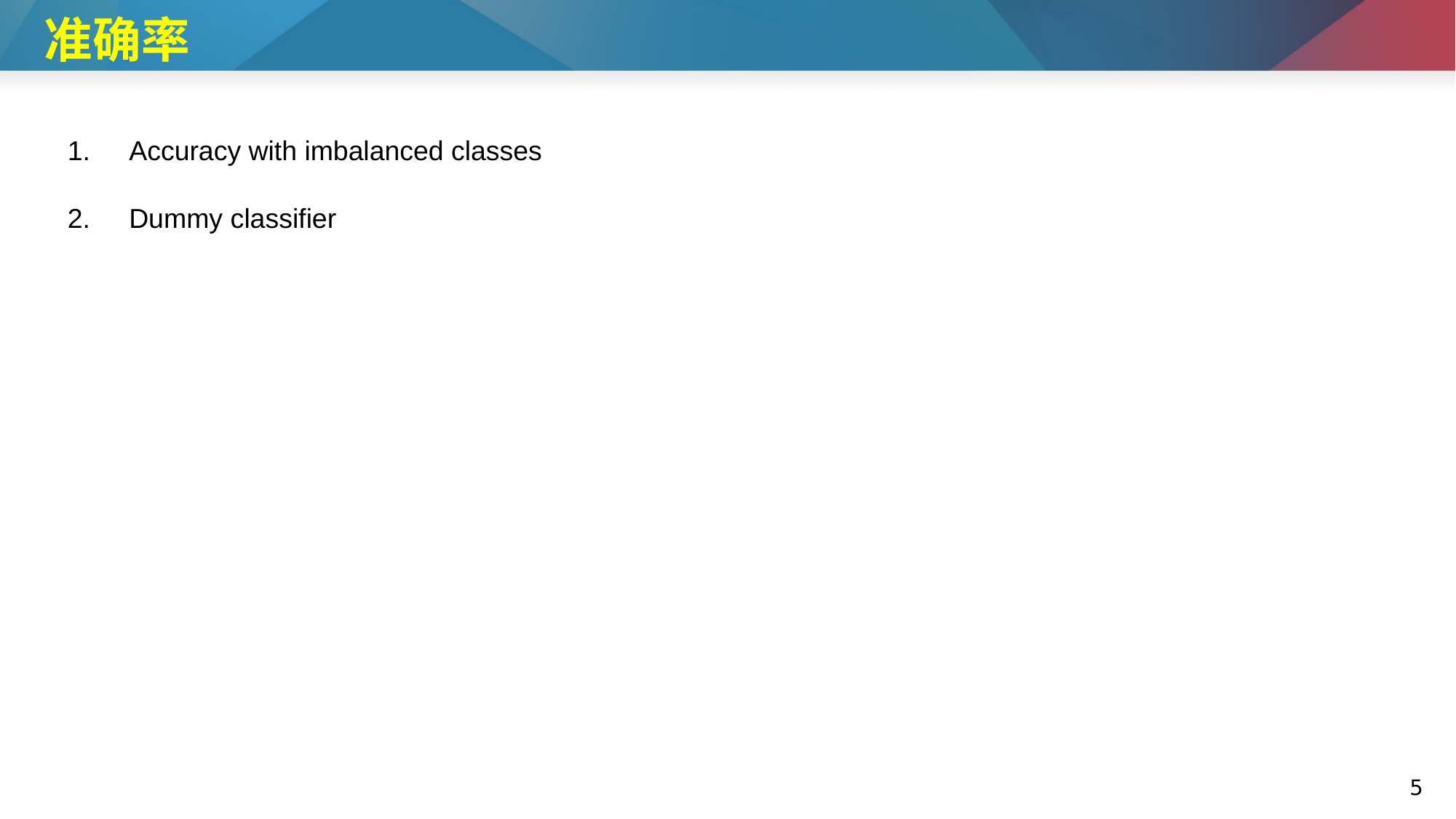

# 准确率
Accuracy with imbalanced classes
Dummy classifier